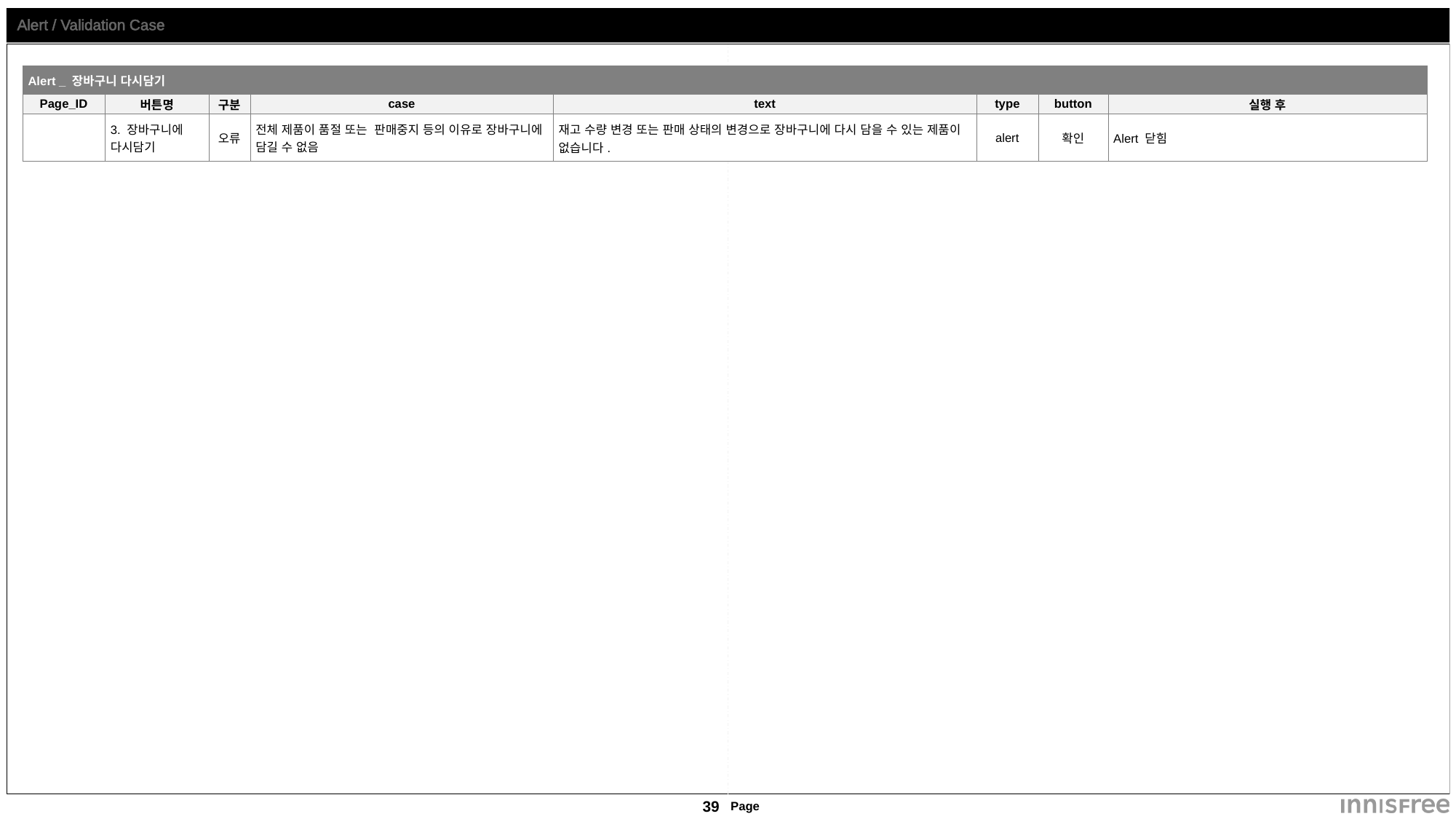

# Alert / Validation Case
| Alert \_ 장바구니 다시담기 |  |  |  |  |  |  |  |
| --- | --- | --- | --- | --- | --- | --- | --- |
| Page\_ID | 버튼명 | 구분 | case | text | type | button | 실행 후 |
|  | 3. 장바구니에 다시담기 | 오류 | 전체 제품이 품절 또는 판매중지 등의 이유로 장바구니에 담길 수 없음 | 재고 수량 변경 또는 판매 상태의 변경으로 장바구니에 다시 담을 수 있는 제품이 없습니다. | alert | 확인 | Alert 닫힘 |